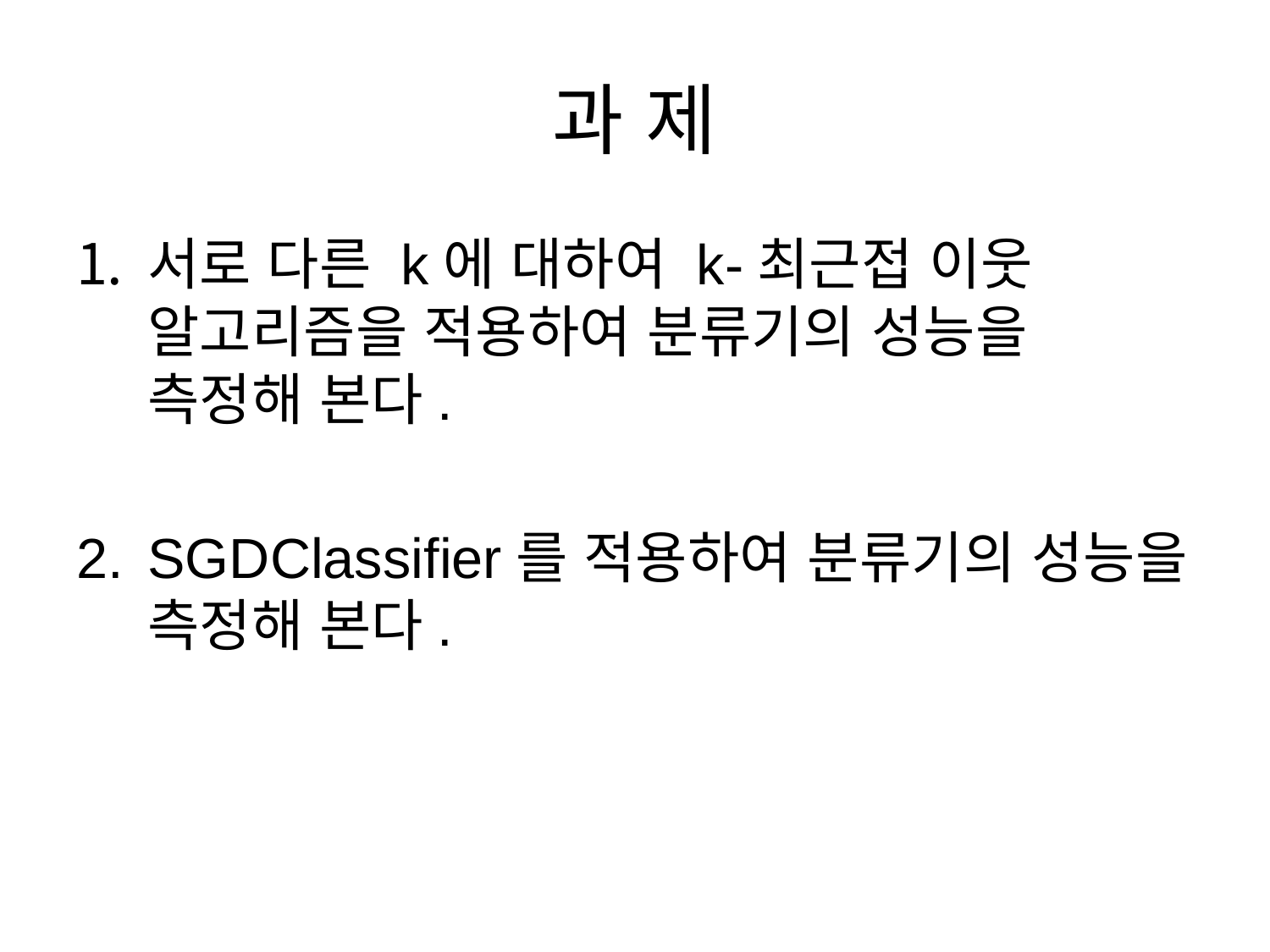

# 과 제
서로 다른 k에 대하여 k-최근접 이웃 알고리즘을 적용하여 분류기의 성능을 측정해 본다.

SGDClassifier를 적용하여 분류기의 성능을 측정해 본다.